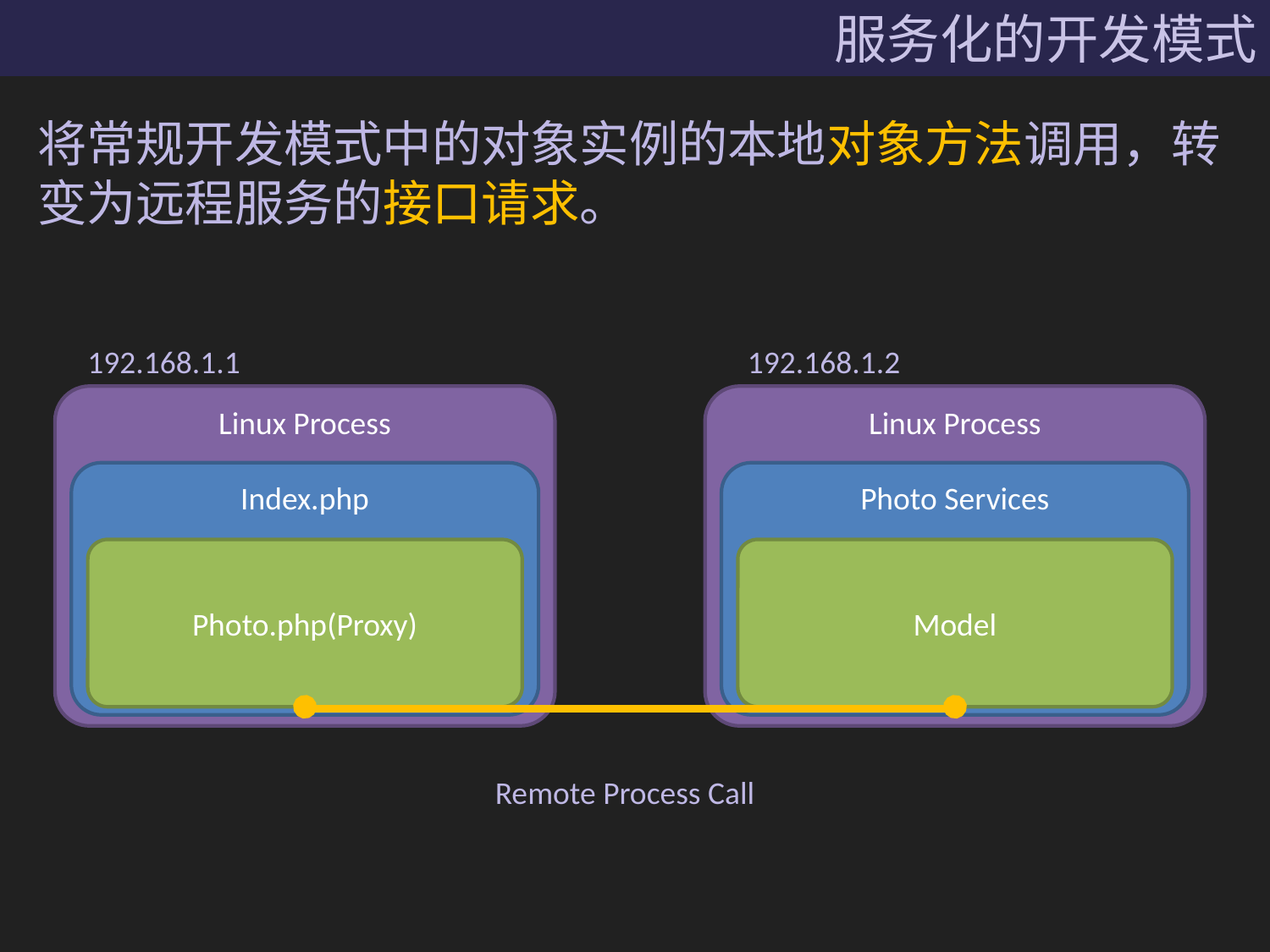

# 服务化的开发模式
将常规开发模式中的对象实例的本地对象方法调用，转变为远程服务的接口请求。
192.168.1.1
Linux Process
Index.php
Photo.php(Proxy)
192.168.1.2
Linux Process
Photo Services
Model
Remote Process Call